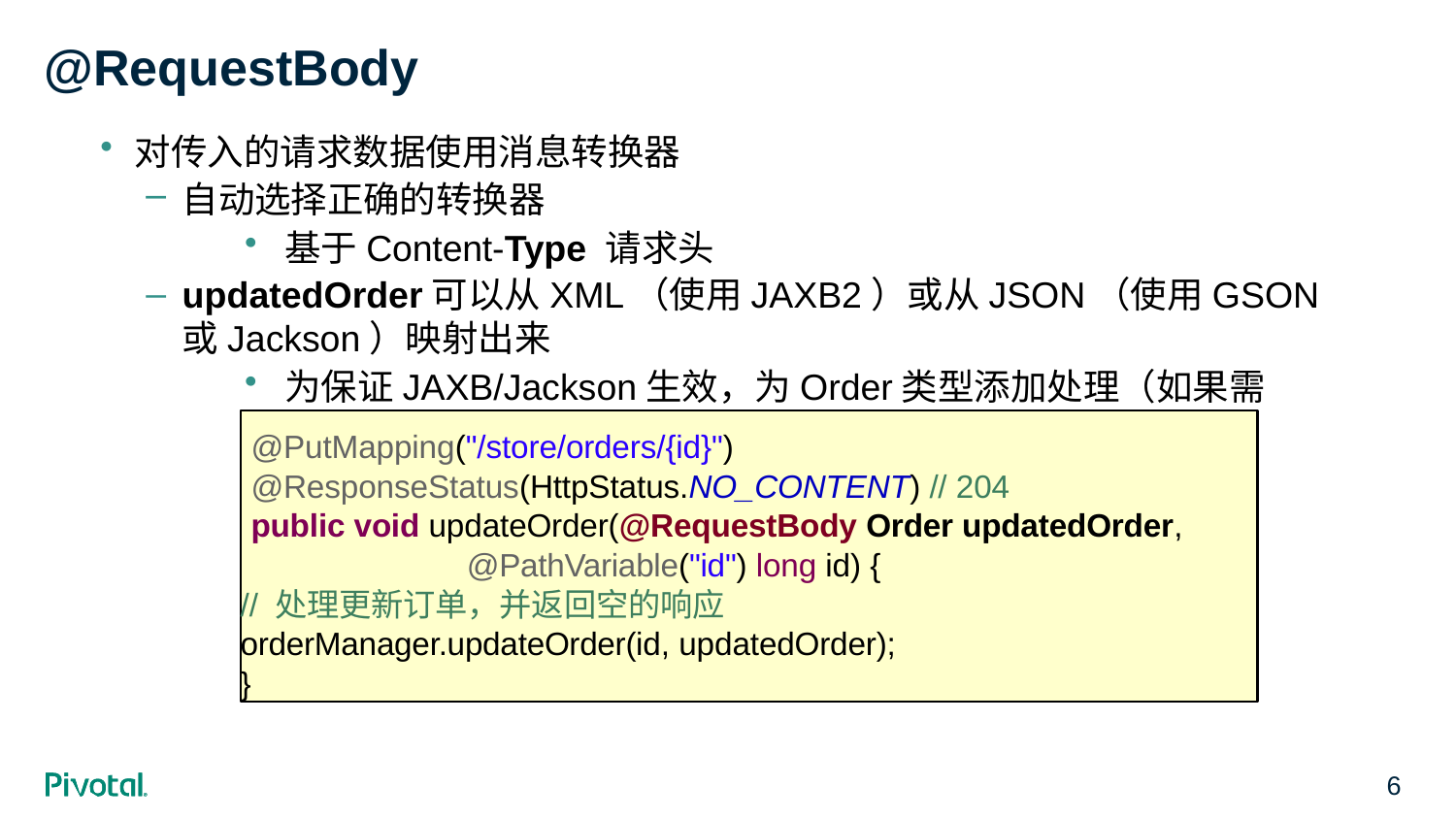

# @RequestBody
对传入的请求数据使用消息转换器
自动选择正确的转换器
基于Content-Type 请求头
updatedOrder可以从XML（使用JAXB2）或从JSON（使用GSON或Jackson）映射出来
为保证JAXB/Jackson生效，为Order类型添加处理（如果需求）
@PutMapping("/store/orders/{id}")  @ResponseStatus(HttpStatus.NO_CONTENT) // 204
public void updateOrder(@RequestBody Order updatedOrder,  @PathVariable("id") long id) {
// 处理更新订单，并返回空的响应
orderManager.updateOrder(id, updatedOrder);
}
6